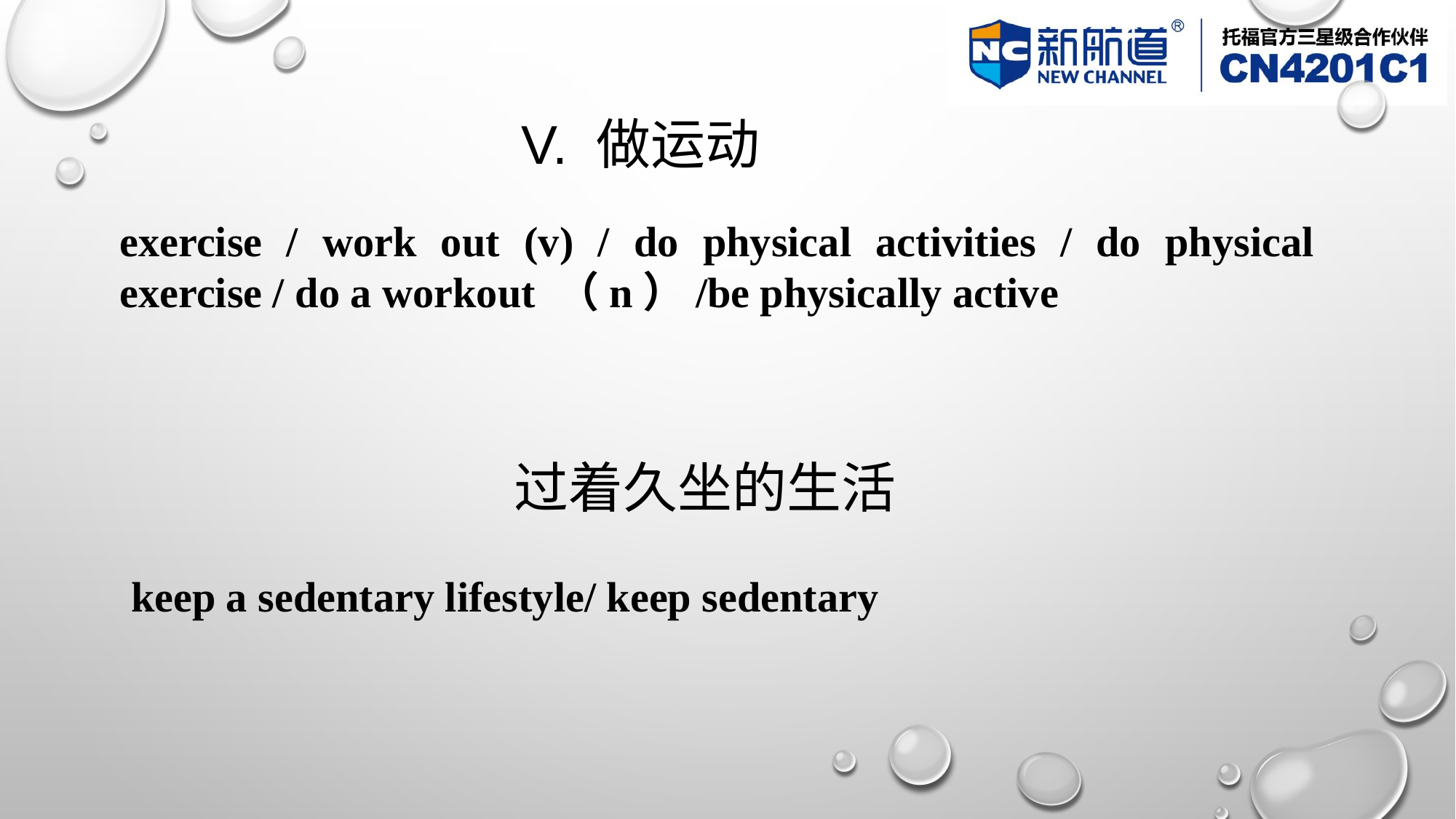

# V. 做运动
exercise / work out (v) / do physical activities / do physical exercise / do a workout （n）/be physically active
过着久坐的生活
keep a sedentary lifestyle/ keep sedentary